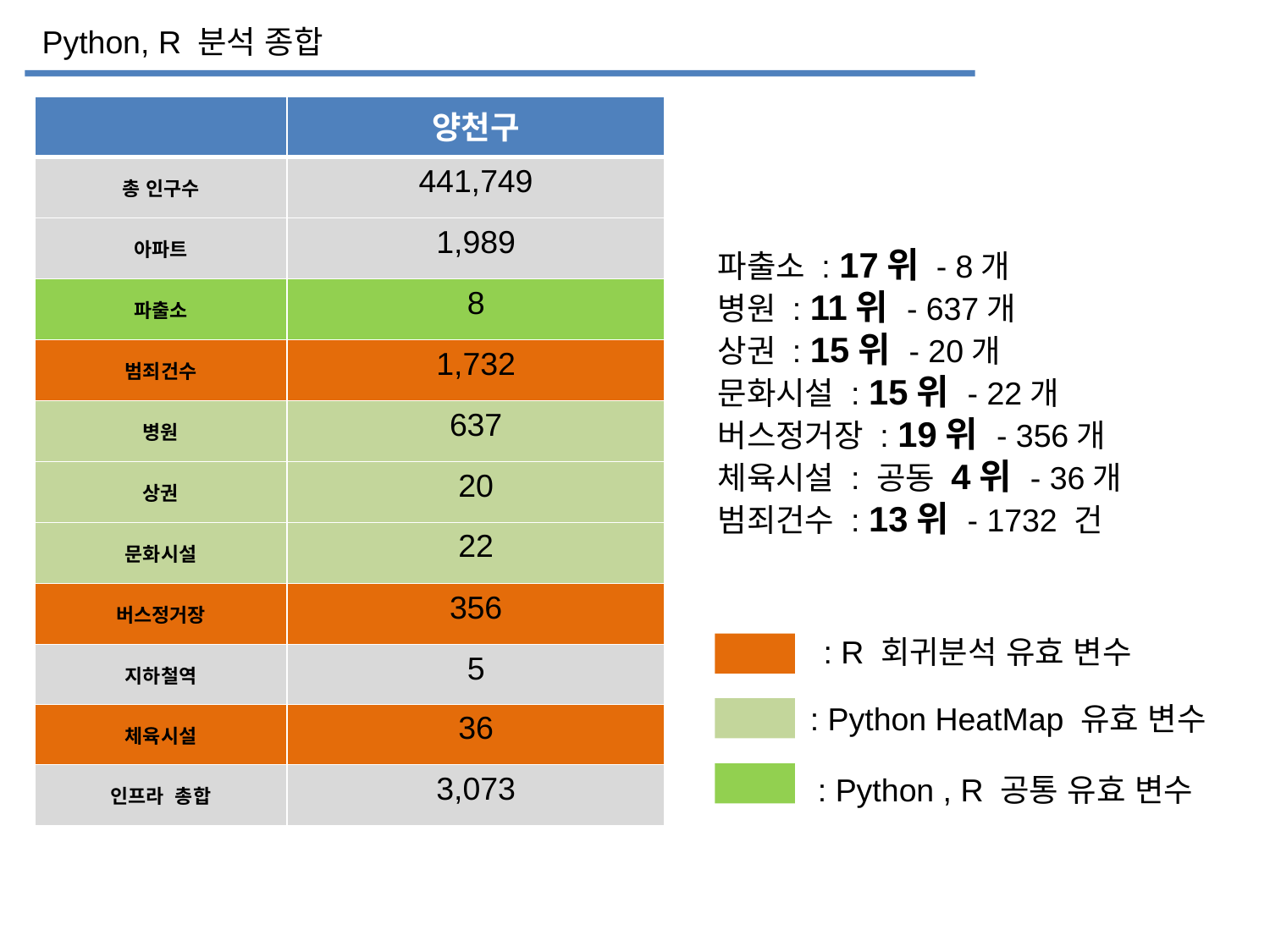

Python, R 분석 종합

|  | 양천구 |
| --- | --- |
| 총 인구수 | 441,749 |
| 아파트 | 1,989 |
| 파출소 | 8 |
| 범죄건수 | 1,732 |
| 병원 | 637 |
| 상권 | 20 |
| 문화시설 | 22 |
| 버스정거장 | 356 |
| 지하철역 | 5 |
| 체육시설 | 36 |
| 인프라 총합 | 3,073 |
파출소 : 17위 - 8개
병원 : 11위 - 637개
상권 : 15위 - 20개
문화시설 : 15위 - 22개
버스정거장 : 19위 - 356개
체육시설 : 공동 4위 - 36개
범죄건수 : 13위 - 1732 건
: R 회귀분석 유효 변수

: Python HeatMap 유효 변수

: Python , R 공통 유효 변수